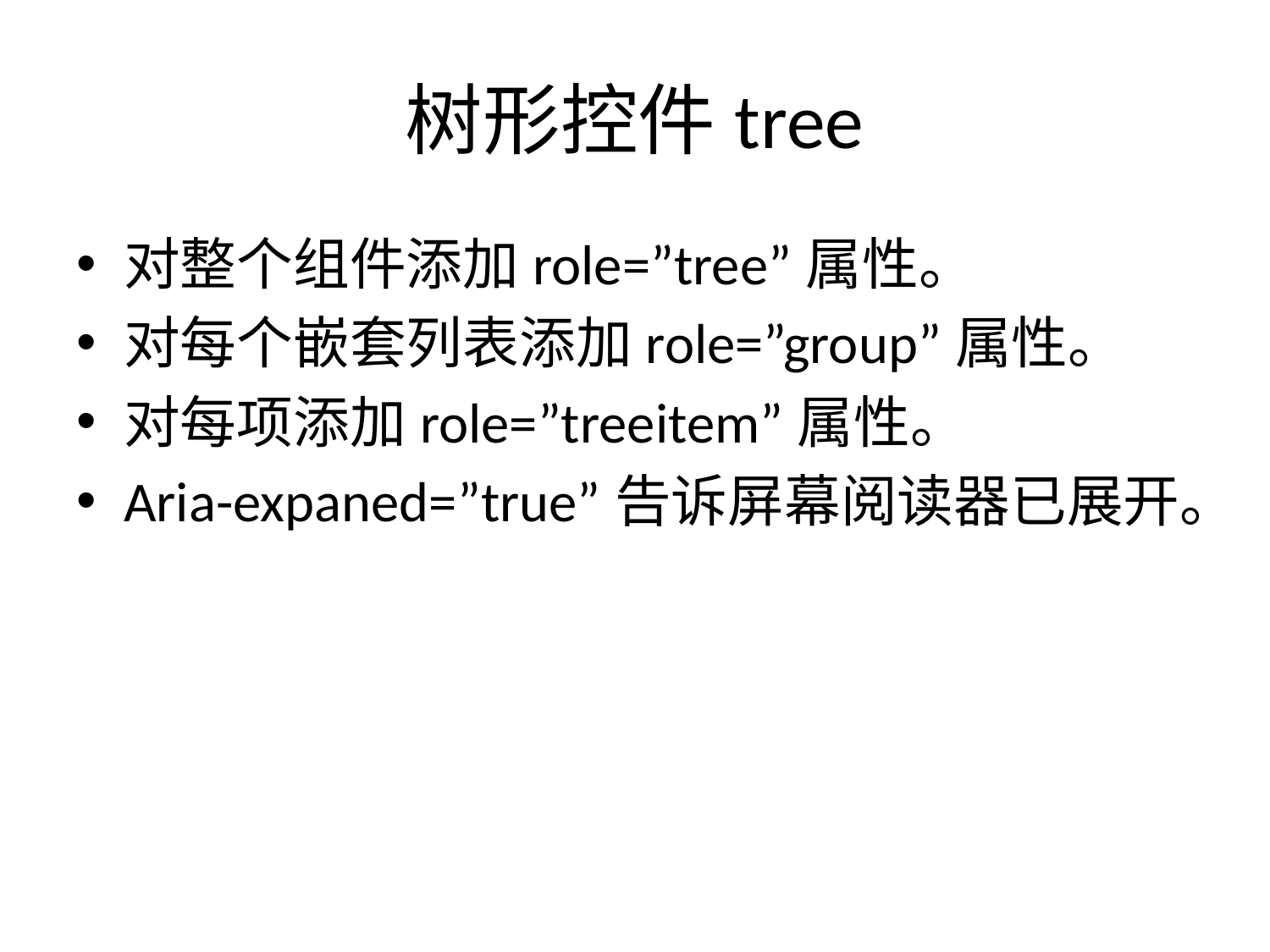

# 树形控件tree
对整个组件添加role=”tree”属性。
对每个嵌套列表添加role=”group”属性。
对每项添加role=”treeitem”属性。
Aria-expaned=”true”告诉屏幕阅读器已展开。